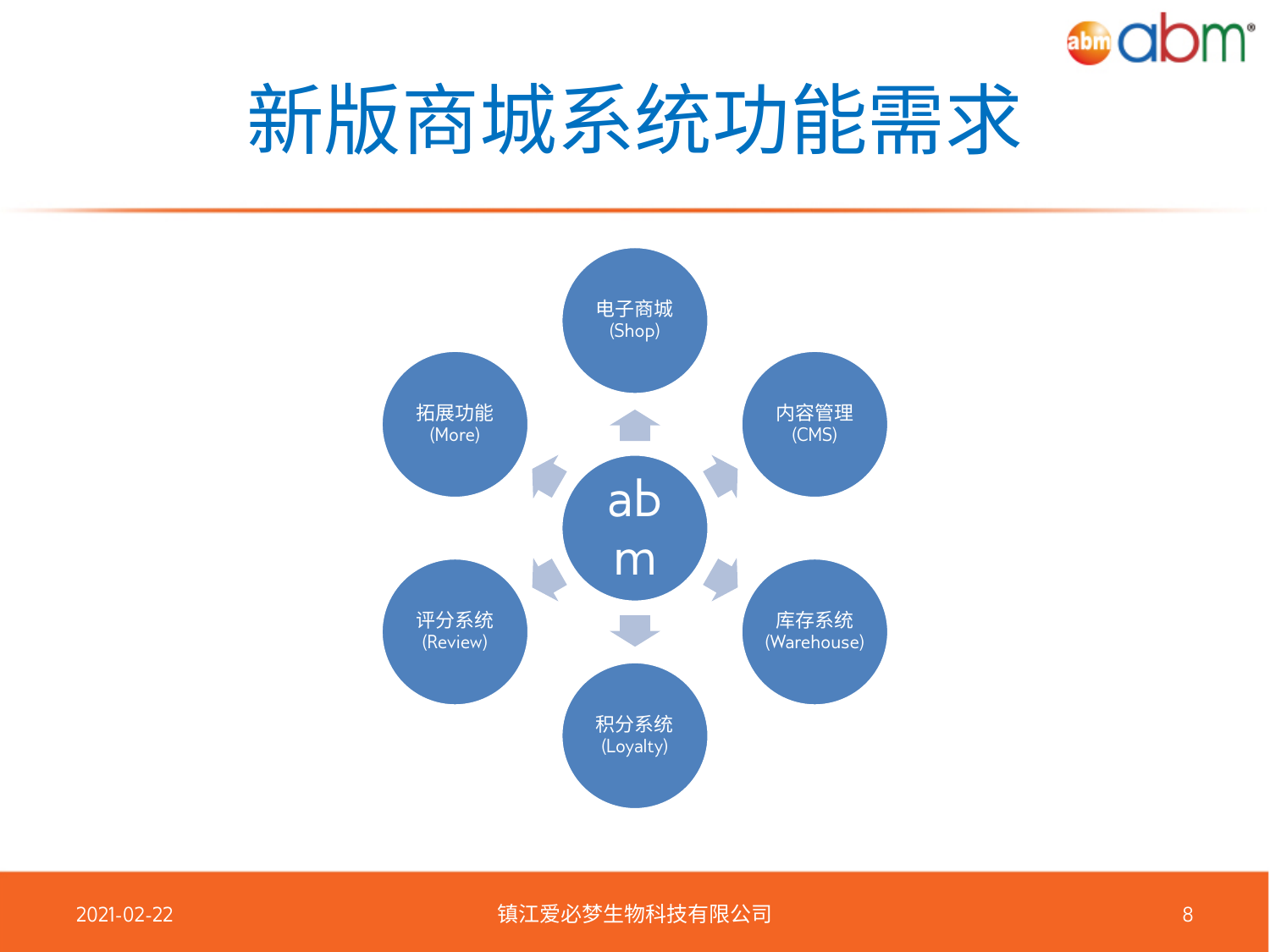

# 新版商城系统功能需求
abm

电子商城 (Shop)

内容管理 (CMS)

库存系统 (Warehouse)

积分系统 (Loyalty)

评分系统 (Review)

拓展功能 (More)
2021-02-22
镇江爱必梦生物科技有限公司
8